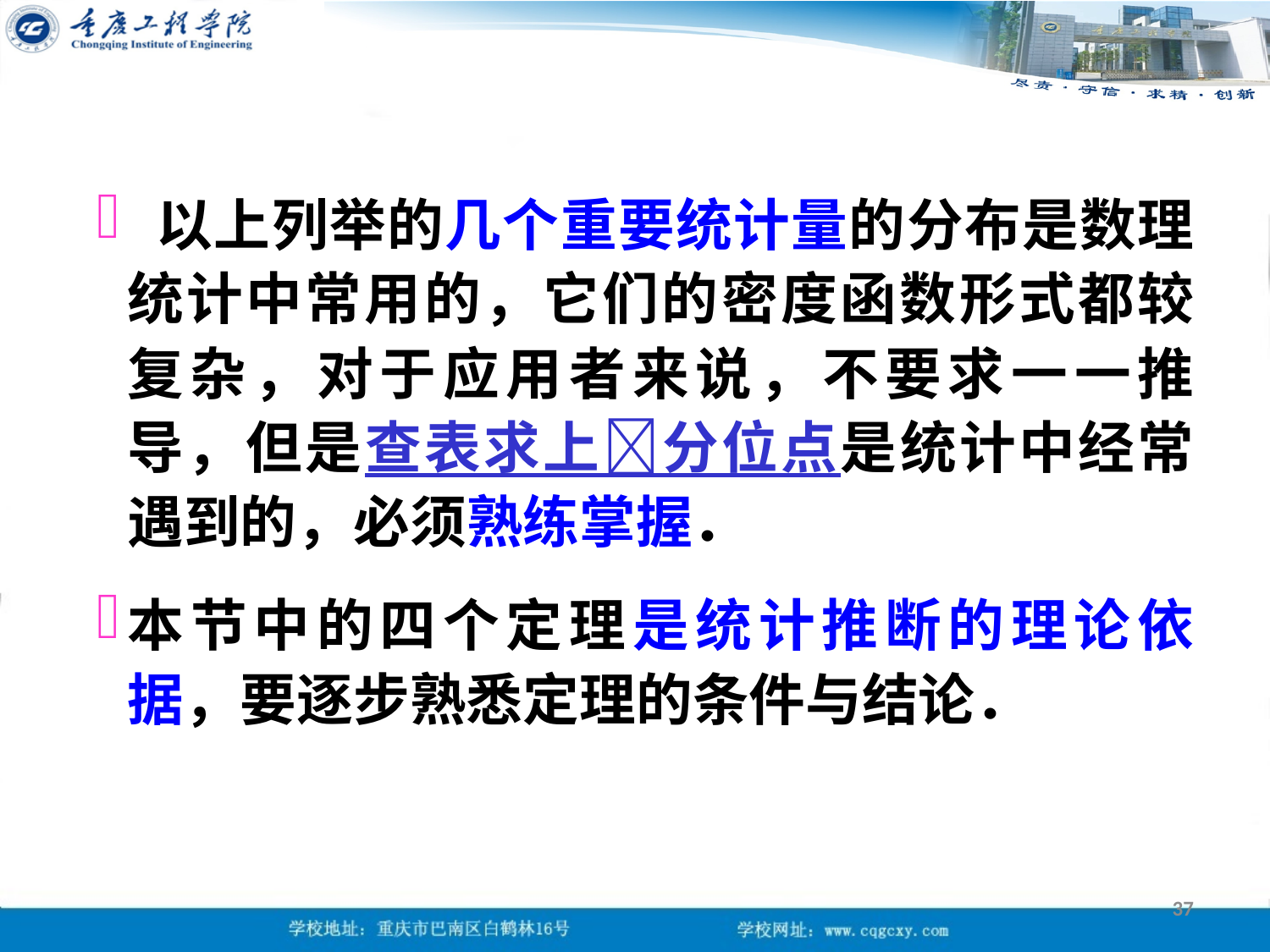

以上列举的几个重要统计量的分布是数理统计中常用的，它们的密度函数形式都较复杂，对于应用者来说，不要求一一推导，但是查表求上α分位点是统计中经常遇到的，必须熟练掌握．
本节中的四个定理是统计推断的理论依据，要逐步熟悉定理的条件与结论．
37